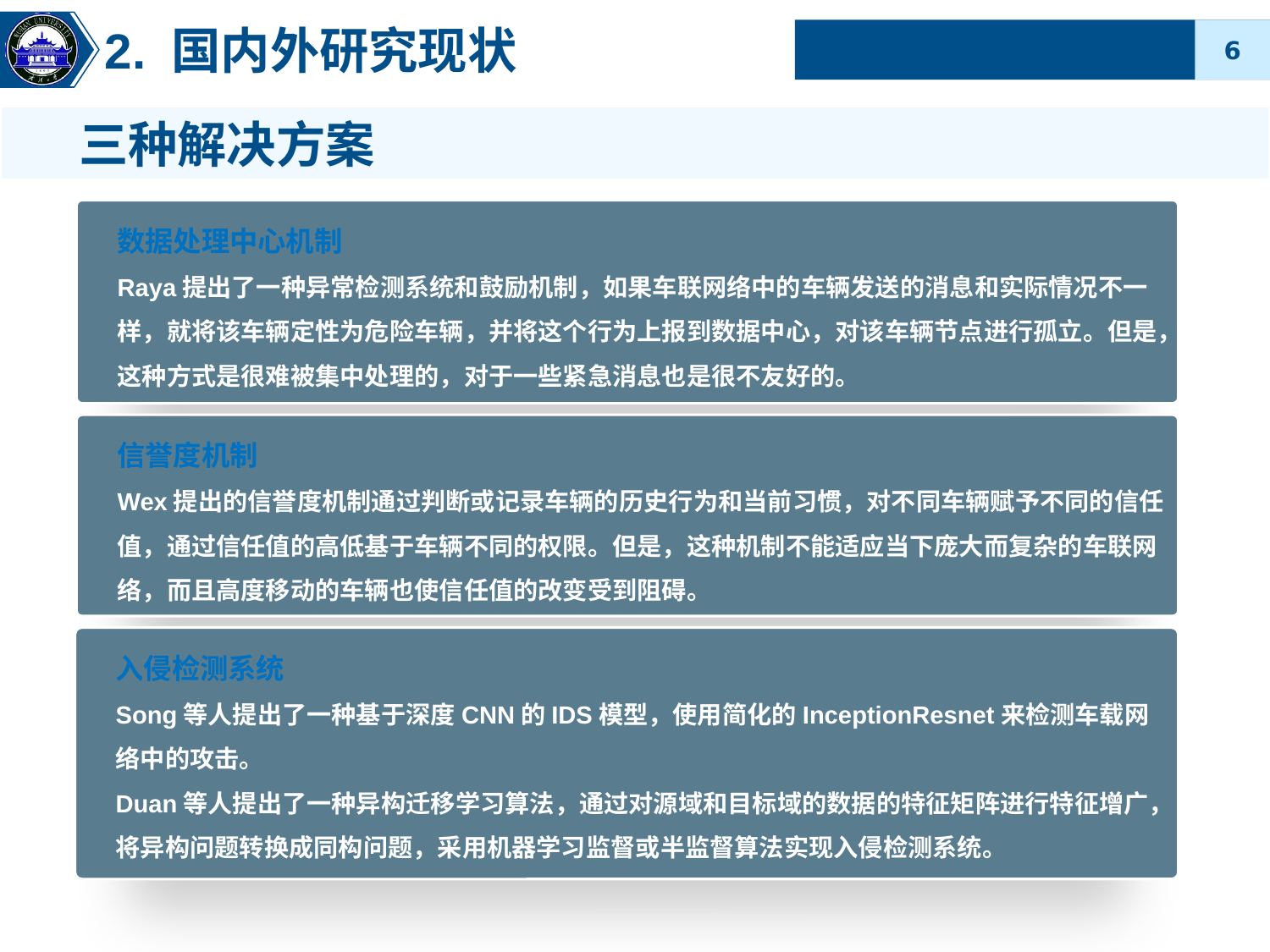

2. 国内外研究现状
      三种解决方案

数据处理中心机制
Raya提出了一种异常检测系统和鼓励机制，如果车联网络中的车辆发送的消息和实际情况不一样，就将该车辆定性为危险车辆，并将这个行为上报到数据中心，对该车辆节点进行孤立。但是，这种方式是很难被集中处理的，对于一些紧急消息也是很不友好的。

信誉度机制
Wex提出的信誉度机制通过判断或记录车辆的历史行为和当前习惯，对不同车辆赋予不同的信任值，通过信任值的高低基于车辆不同的权限。但是，这种机制不能适应当下庞大而复杂的车联网络，而且高度移动的车辆也使信任值的改变受到阻碍。

入侵检测系统
Song等人提出了一种基于深度CNN的IDS模型，使用简化的InceptionResnet来检测车载网络中的攻击。
Duan等人提出了一种异构迁移学习算法，通过对源域和目标域的数据的特征矩阵进行特征增广，将异构问题转换成同构问题，采用机器学习监督或半监督算法实现入侵检测系统。